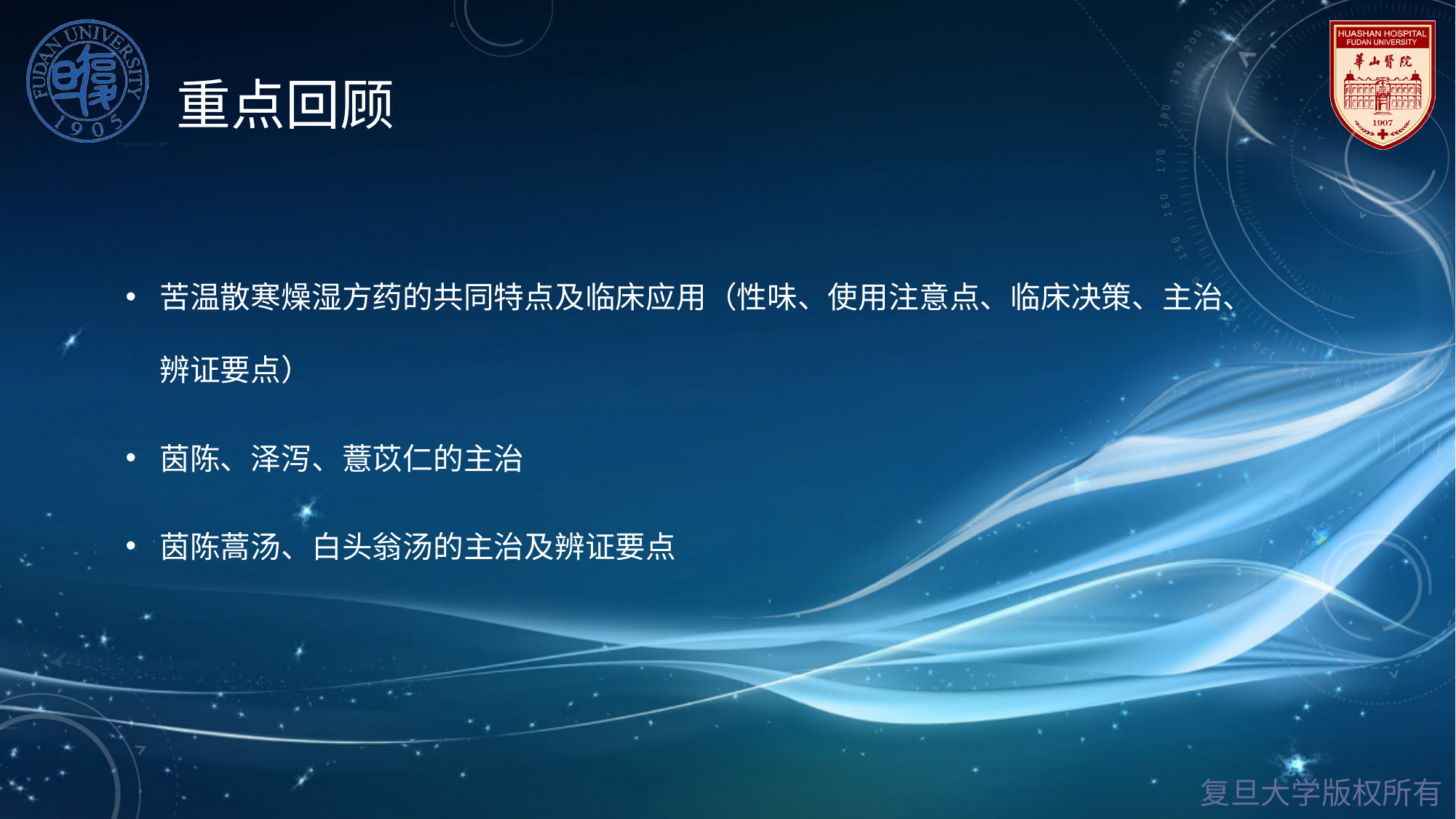

# 重点回顾
苦温散寒燥湿方药的共同特点及临床应用（性味、使用注意点、临床决策、主治、辨证要点）
茵陈、泽泻、薏苡仁的主治
茵陈蒿汤、白头翁汤的主治及辨证要点